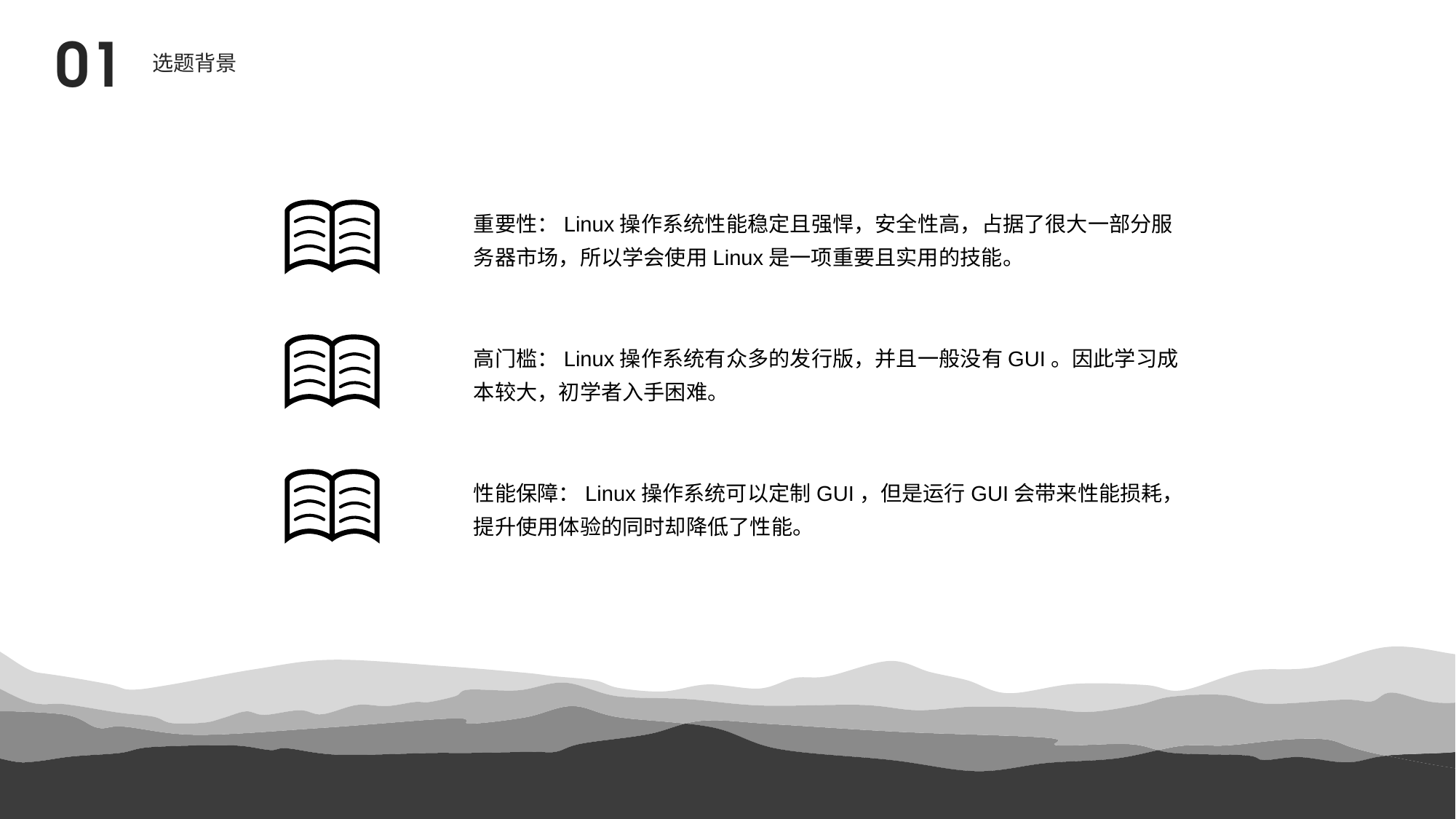

01
选题背景
重要性：Linux操作系统性能稳定且强悍，安全性高，占据了很大一部分服务器市场，所以学会使用Linux是一项重要且实用的技能。

高门槛：Linux操作系统有众多的发行版，并且一般没有GUI。因此学习成本较大，初学者入手困难。

性能保障：Linux操作系统可以定制GUI，但是运行GUI会带来性能损耗，提升使用体验的同时却降低了性能。